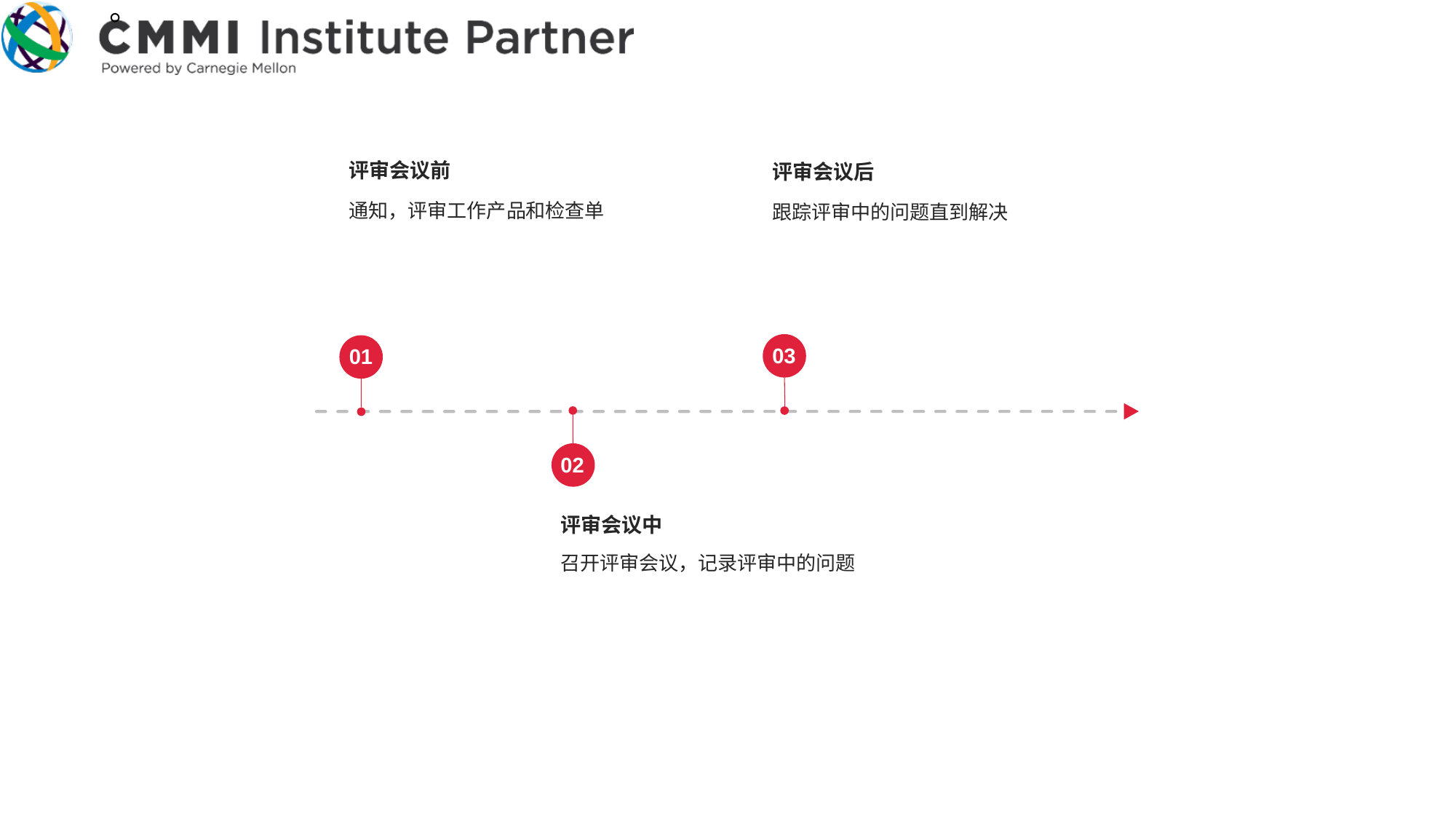

。
评审会议前
评审会议后
通知，评审工作产品和检查单
跟踪评审中的问题直到解决

03
01

02
评审会议中
召开评审会议，记录评审中的问题